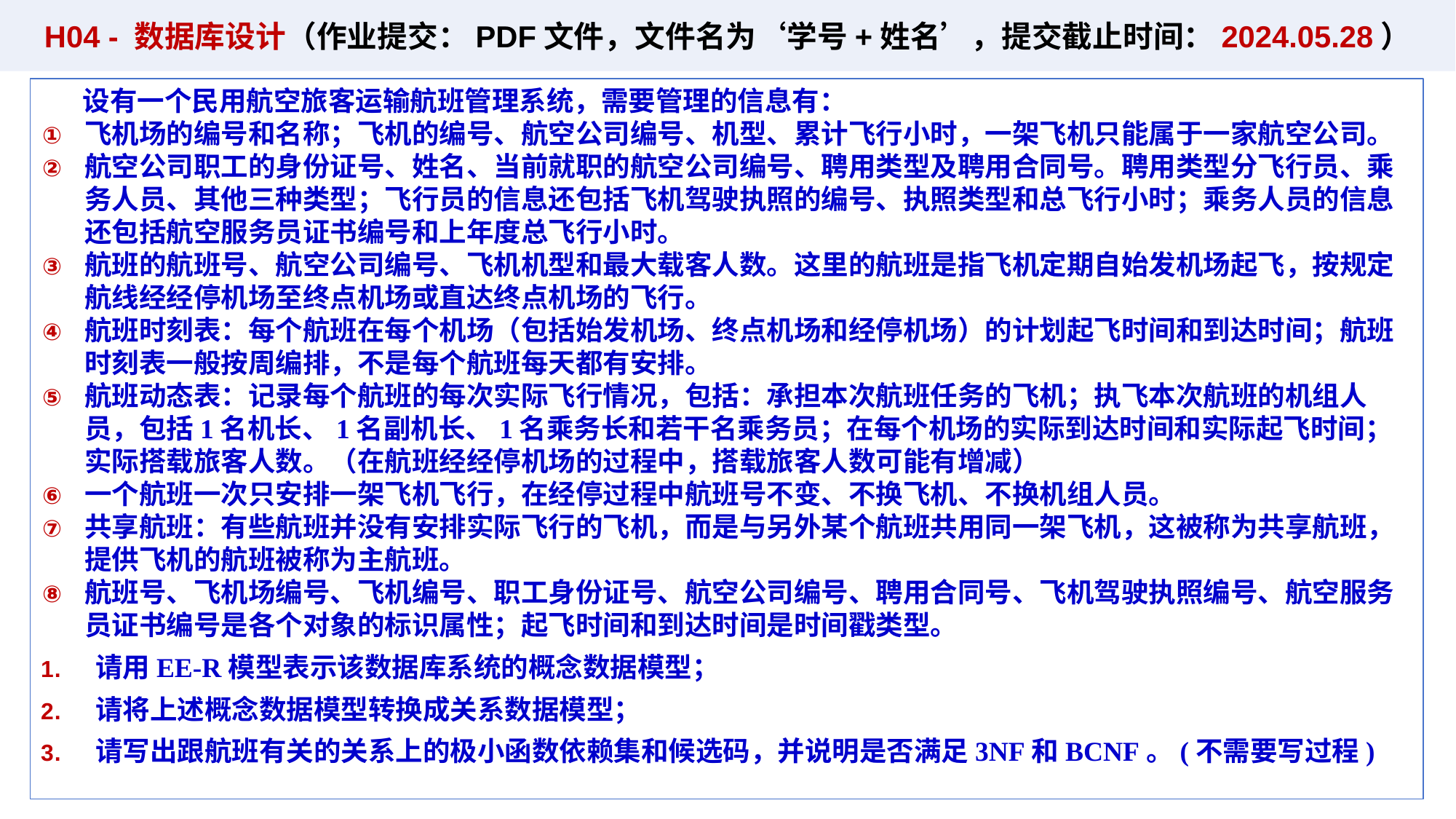

H04 - 数据库设计（作业提交：PDF文件，文件名为‘学号+姓名’，提交截止时间：2024.05.28）
设有一个民用航空旅客运输航班管理系统，需要管理的信息有：
飞机场的编号和名称；飞机的编号、航空公司编号、机型、累计飞行小时，一架飞机只能属于一家航空公司。
航空公司职工的身份证号、姓名、当前就职的航空公司编号、聘用类型及聘用合同号。聘用类型分飞行员、乘务人员、其他三种类型；飞行员的信息还包括飞机驾驶执照的编号、执照类型和总飞行小时；乘务人员的信息还包括航空服务员证书编号和上年度总飞行小时。
航班的航班号、航空公司编号、飞机机型和最大载客人数。这里的航班是指飞机定期自始发机场起飞，按规定航线经经停机场至终点机场或直达终点机场的飞行。
航班时刻表：每个航班在每个机场（包括始发机场、终点机场和经停机场）的计划起飞时间和到达时间；航班时刻表一般按周编排，不是每个航班每天都有安排。
航班动态表：记录每个航班的每次实际飞行情况，包括：承担本次航班任务的飞机；执飞本次航班的机组人员，包括1名机长、1名副机长、1名乘务长和若干名乘务员；在每个机场的实际到达时间和实际起飞时间；实际搭载旅客人数。（在航班经经停机场的过程中，搭载旅客人数可能有增减）
一个航班一次只安排一架飞机飞行，在经停过程中航班号不变、不换飞机、不换机组人员。
共享航班：有些航班并没有安排实际飞行的飞机，而是与另外某个航班共用同一架飞机，这被称为共享航班，提供飞机的航班被称为主航班。
航班号、飞机场编号、飞机编号、职工身份证号、航空公司编号、聘用合同号、飞机驾驶执照编号、航空服务员证书编号是各个对象的标识属性；起飞时间和到达时间是时间戳类型。
请用EE-R模型表示该数据库系统的概念数据模型；
请将上述概念数据模型转换成关系数据模型；
请写出跟航班有关的关系上的极小函数依赖集和候选码，并说明是否满足3NF和BCNF。(不需要写过程)